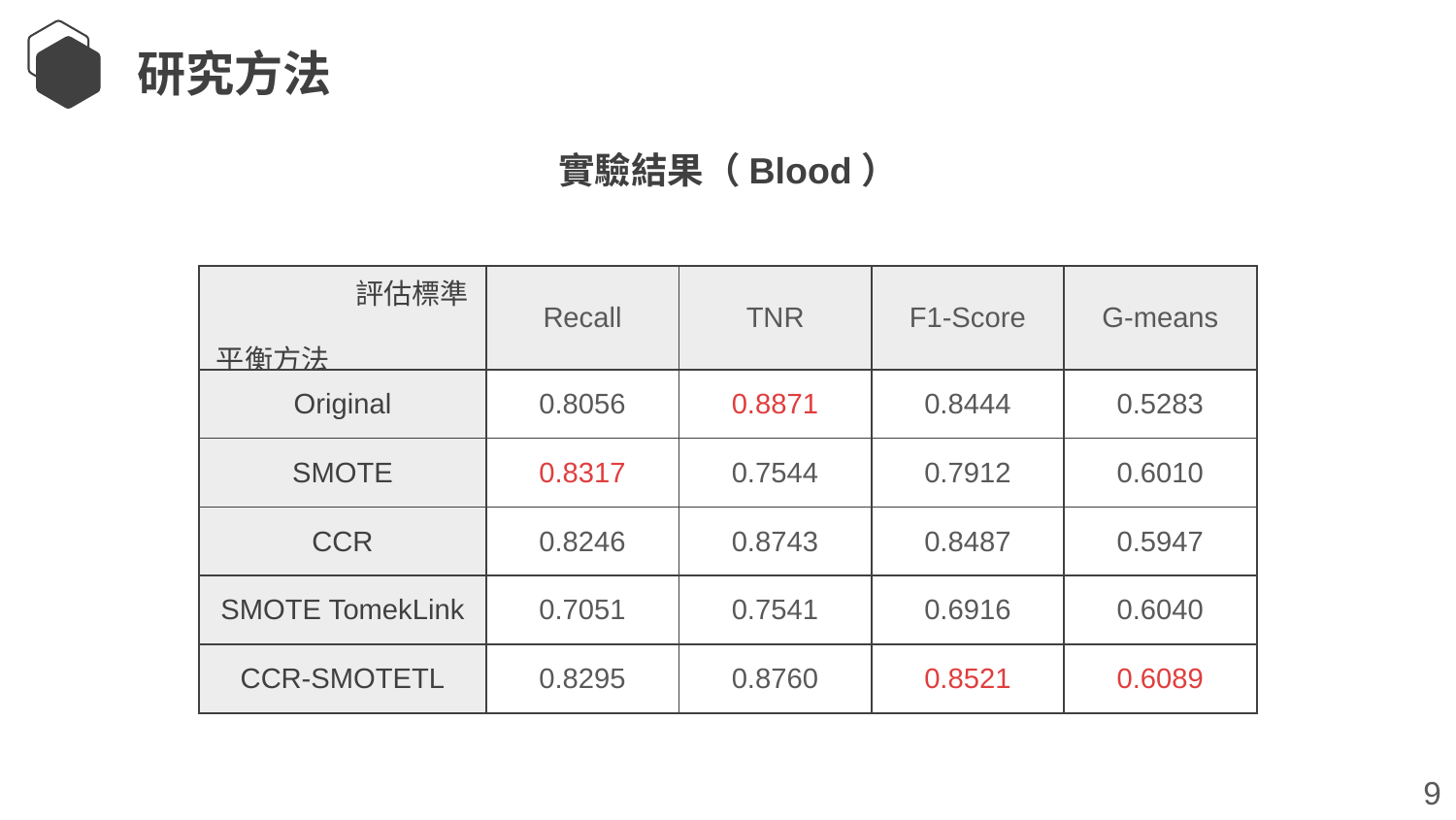

研究方法
實驗結果（Blood）
| 評估標準 平衡方法 | Recall | TNR | F1-Score | G-means |
| --- | --- | --- | --- | --- |
| Original | 0.8056 | 0.8871 | 0.8444 | 0.5283 |
| SMOTE | 0.8317 | 0.7544 | 0.7912 | 0.6010 |
| CCR | 0.8246 | 0.8743 | 0.8487 | 0.5947 |
| SMOTE TomekLink | 0.7051 | 0.7541 | 0.6916 | 0.6040 |
| CCR-SMOTETL | 0.8295 | 0.8760 | 0.8521 | 0.6089 |
9